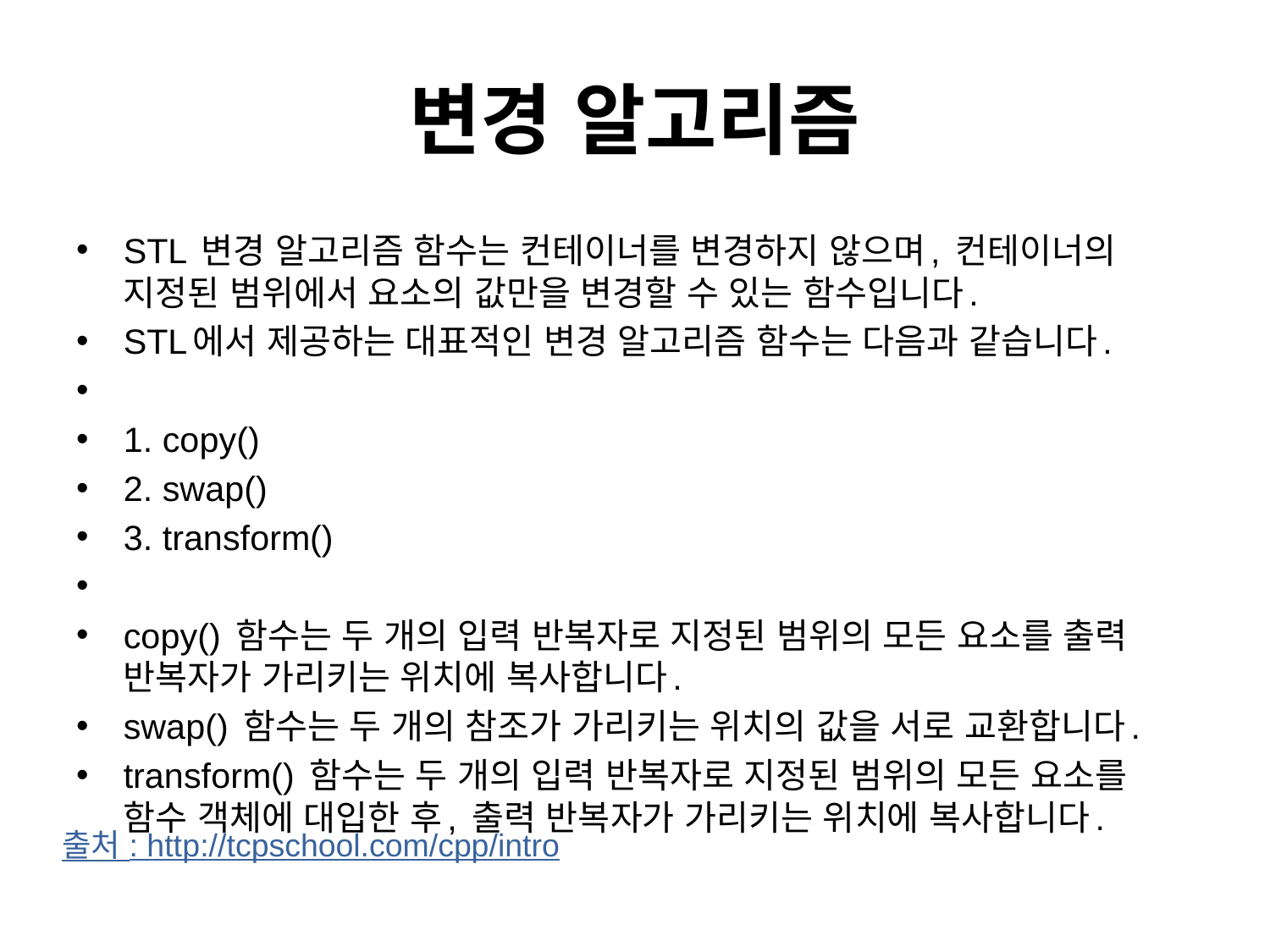

# 변경 알고리즘
STL 변경 알고리즘 함수는 컨테이너를 변경하지 않으며, 컨테이너의 지정된 범위에서 요소의 값만을 변경할 수 있는 함수입니다.
STL에서 제공하는 대표적인 변경 알고리즘 함수는 다음과 같습니다.

1. copy()
2. swap()
3. transform()

copy() 함수는 두 개의 입력 반복자로 지정된 범위의 모든 요소를 출력 반복자가 가리키는 위치에 복사합니다.
swap() 함수는 두 개의 참조가 가리키는 위치의 값을 서로 교환합니다.
transform() 함수는 두 개의 입력 반복자로 지정된 범위의 모든 요소를 함수 객체에 대입한 후, 출력 반복자가 가리키는 위치에 복사합니다.

출처 : http://tcpschool.com/cpp/intro